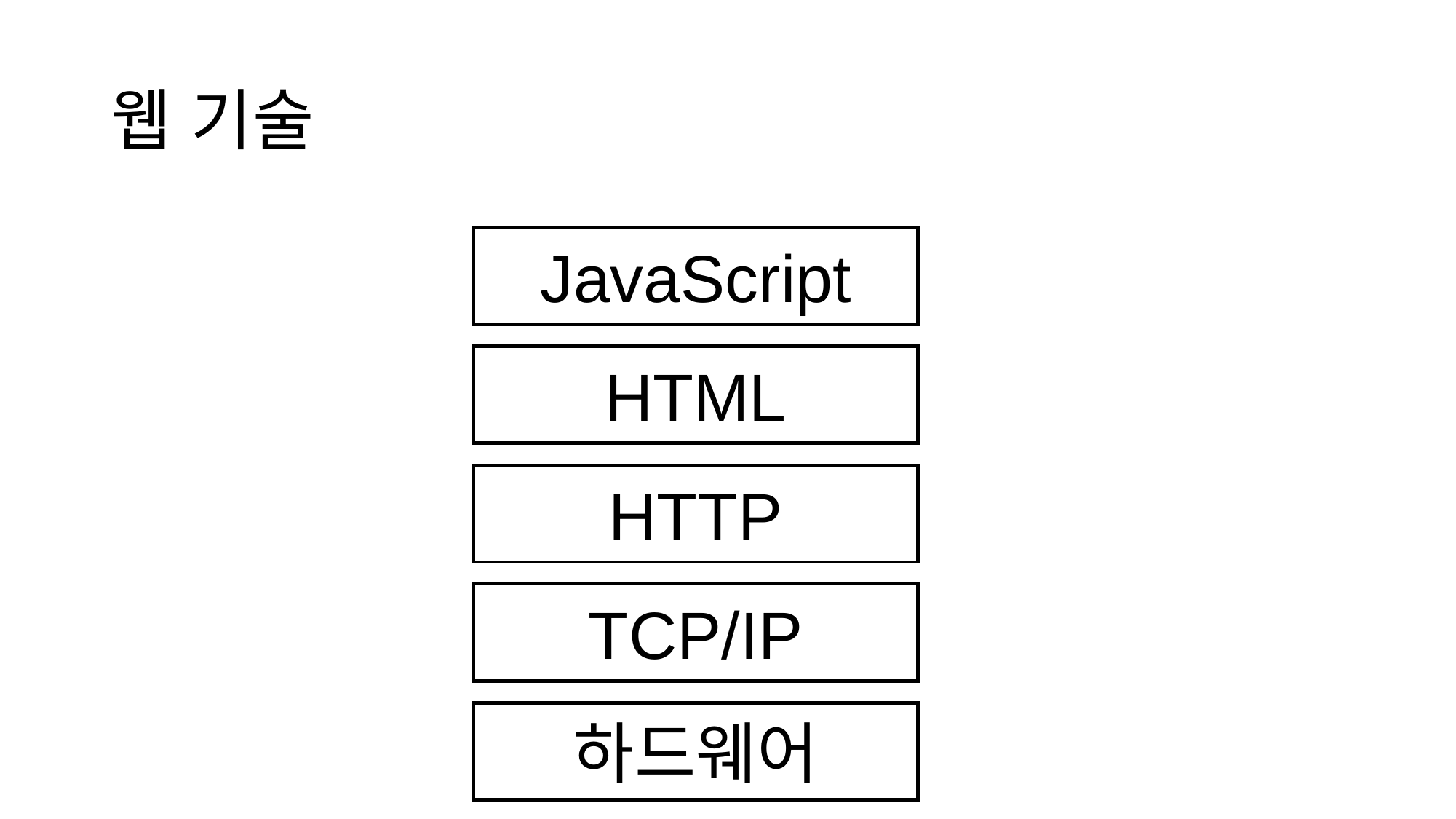

# 웹 기술
JavaScript
HTML
HTTP
TCP/IP
하드웨어